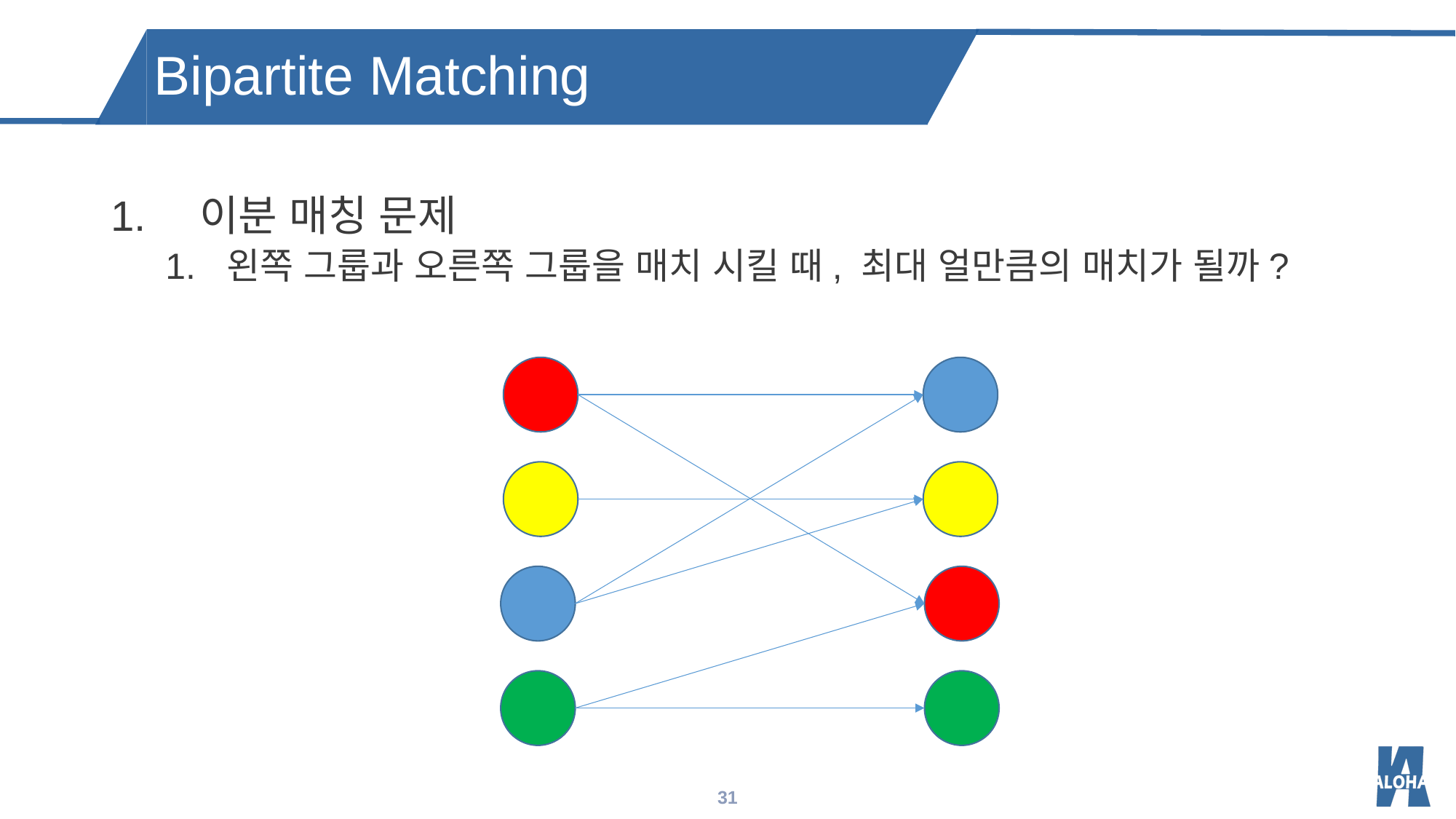

Bipartite Matching
이분 매칭 문제
왼쪽 그룹과 오른쪽 그룹을 매치 시킬 때, 최대 얼만큼의 매치가 될까?

31